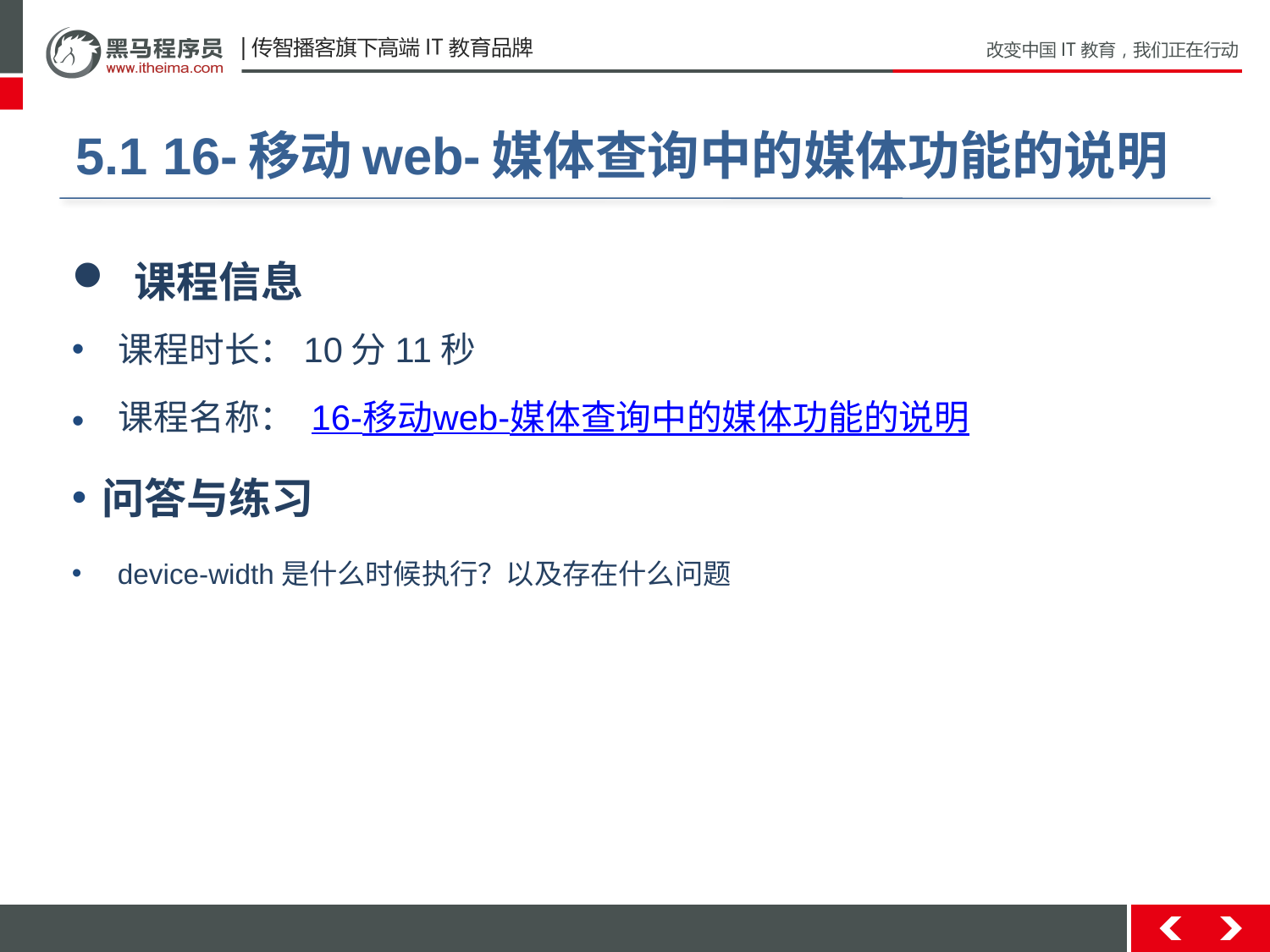

#
5.1 16-移动web-媒体查询中的媒体功能的说明
 课程信息
 课程时长：10分11秒
 课程名称： 16-移动web-媒体查询中的媒体功能的说明
问答与练习
  device-width是什么时候执行？以及存在什么问题